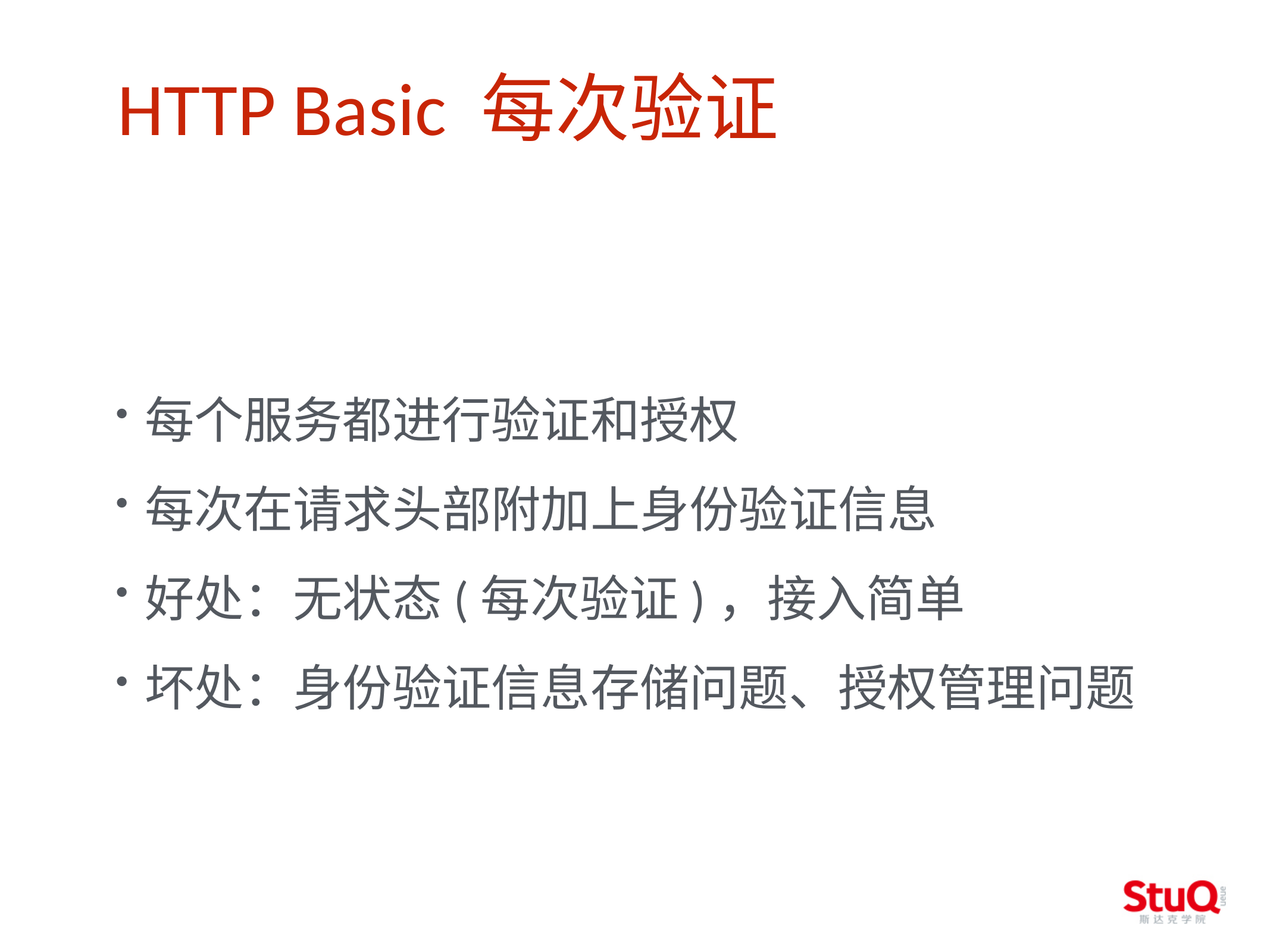

HTTP Basic 每次验证
每个服务都进行验证和授权
每次在请求头部附加上身份验证信息
好处：无状态(每次验证)，接入简单
坏处：身份验证信息存储问题、授权管理问题